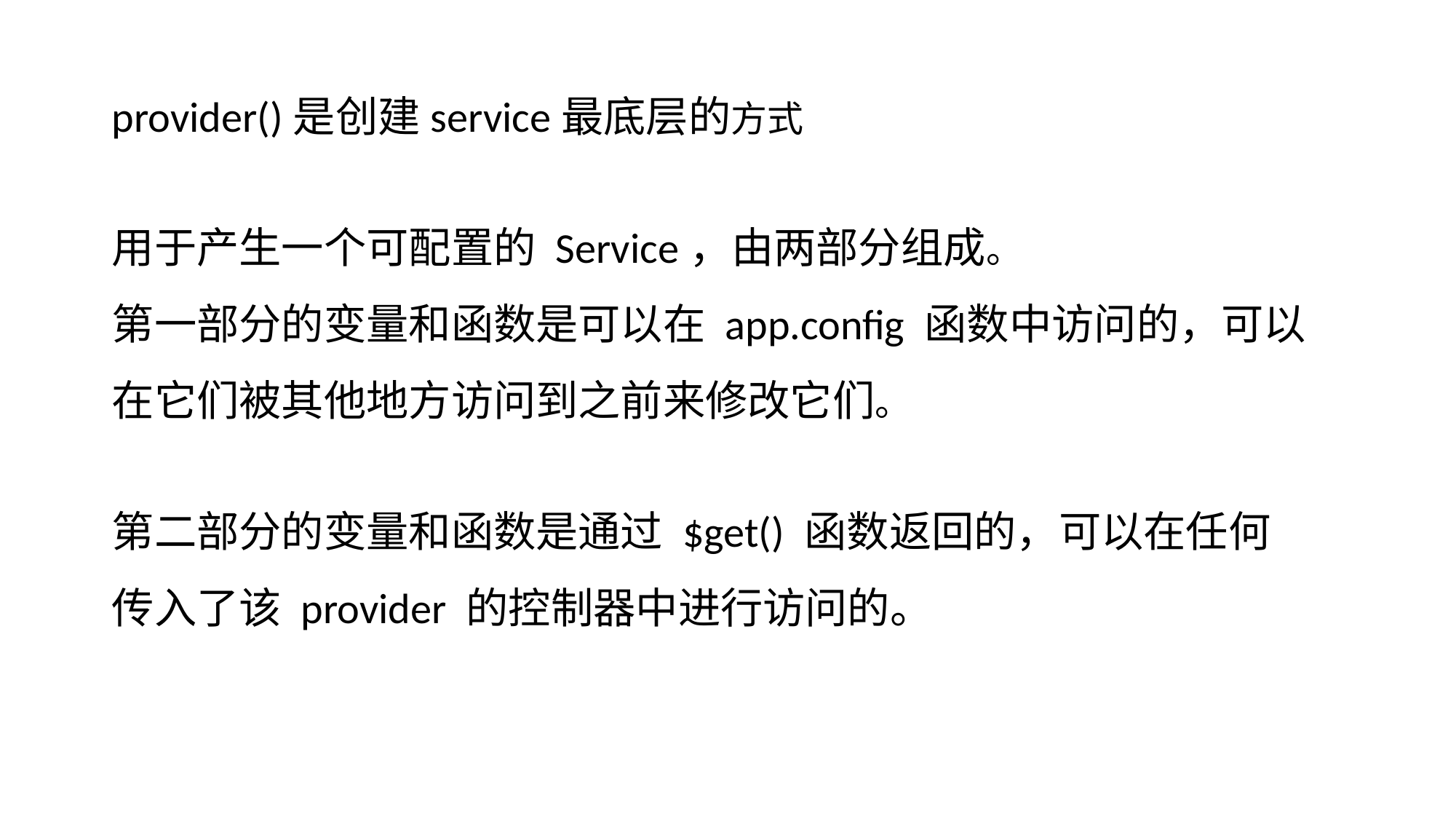

provider()是创建service最底层的方式

用于产生一个可配置的 Service，由两部分组成。
第一部分的变量和函数是可以在 app.config 函数中访问的，可以在它们被其他地方访问到之前来修改它们。

第二部分的变量和函数是通过 $get() 函数返回的，可以在任何传入了该 provider 的控制器中进行访问的。